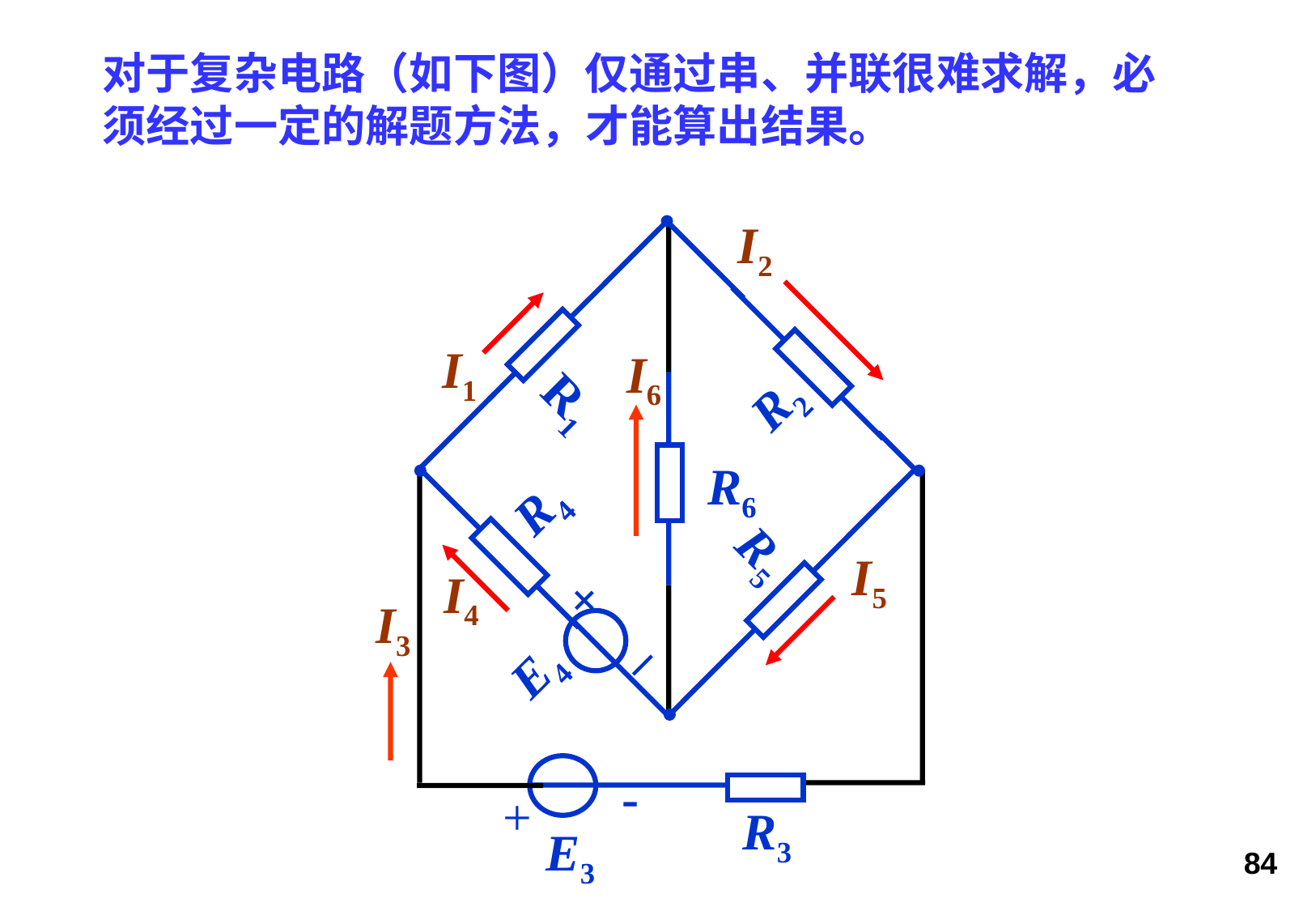

对于复杂电路（如下图）仅通过串、并联很难求解，必须经过一定的解题方法，才能算出结果。
I2

I1
I6
R1
R2

R6

R4

R5

I5

I4
+

I3

_

E4

-
+

R3
E3